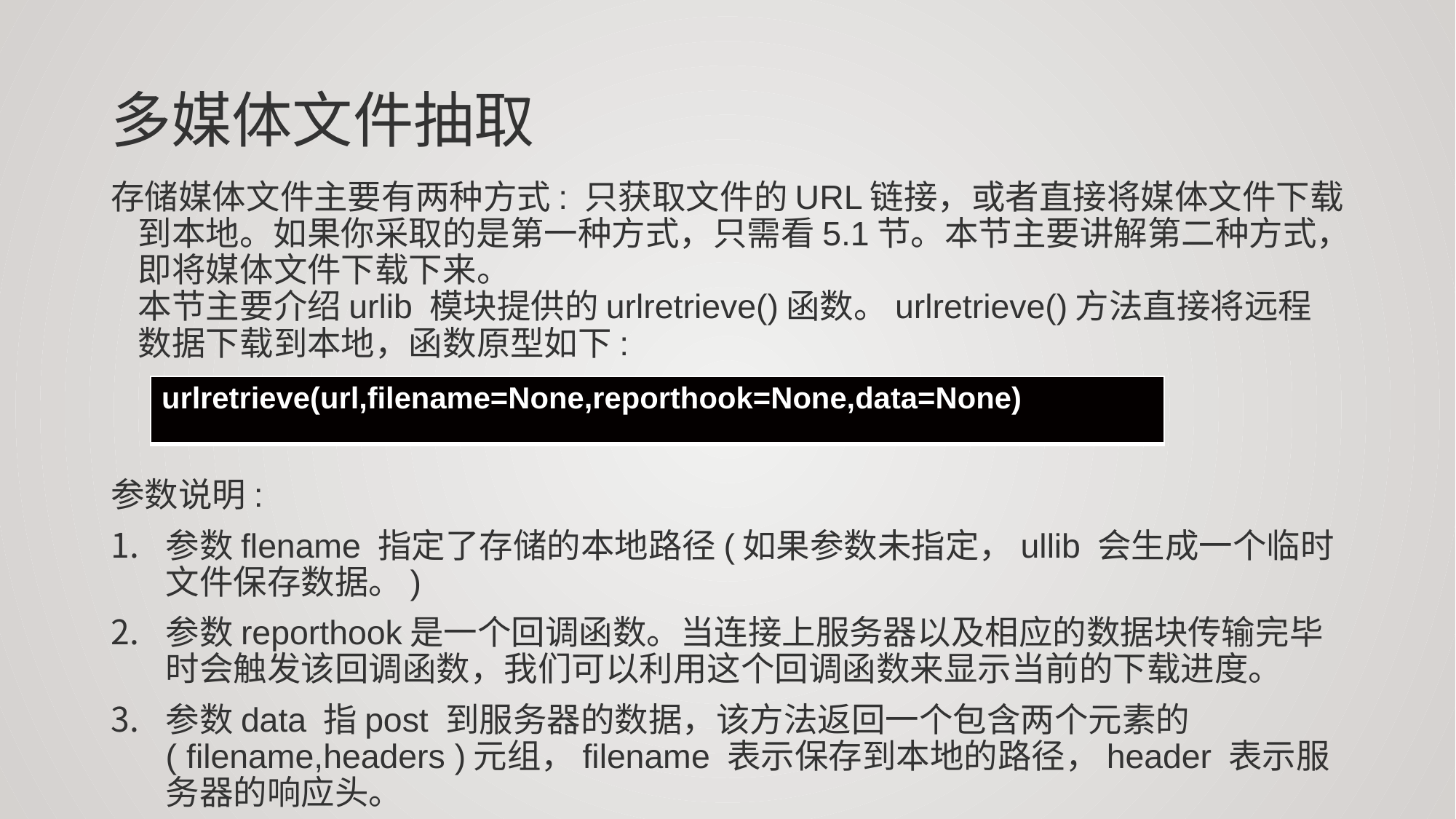

# 多媒体文件抽取
存储媒体文件主要有两种方式: 只获取文件的URL链接，或者直接将媒体文件下载到本地。如果你采取的是第一种方式，只需看5.1节。本节主要讲解第二种方式，即将媒体文件下载下来。
本节主要介绍urlib 模块提供的urlretrieve()函数。urlretrieve()方法直接将远程数据下载到本地，函数原型如下:

参数说明:
参数flename 指定了存储的本地路径(如果参数未指定，ullib 会生成一个临时文件保存数据。)
参数reporthook是一个回调函数。当连接上服务器以及相应的数据块传输完毕时会触发该回调函数，我们可以利用这个回调函数来显示当前的下载进度。
参数data 指post 到服务器的数据，该方法返回一个包含两个元素的( filename,headers )元组，filename 表示保存到本地的路径，header 表示服务器的响应头。

| urlretrieve(url,filename=None,reporthook=None,data=None) |
| --- |